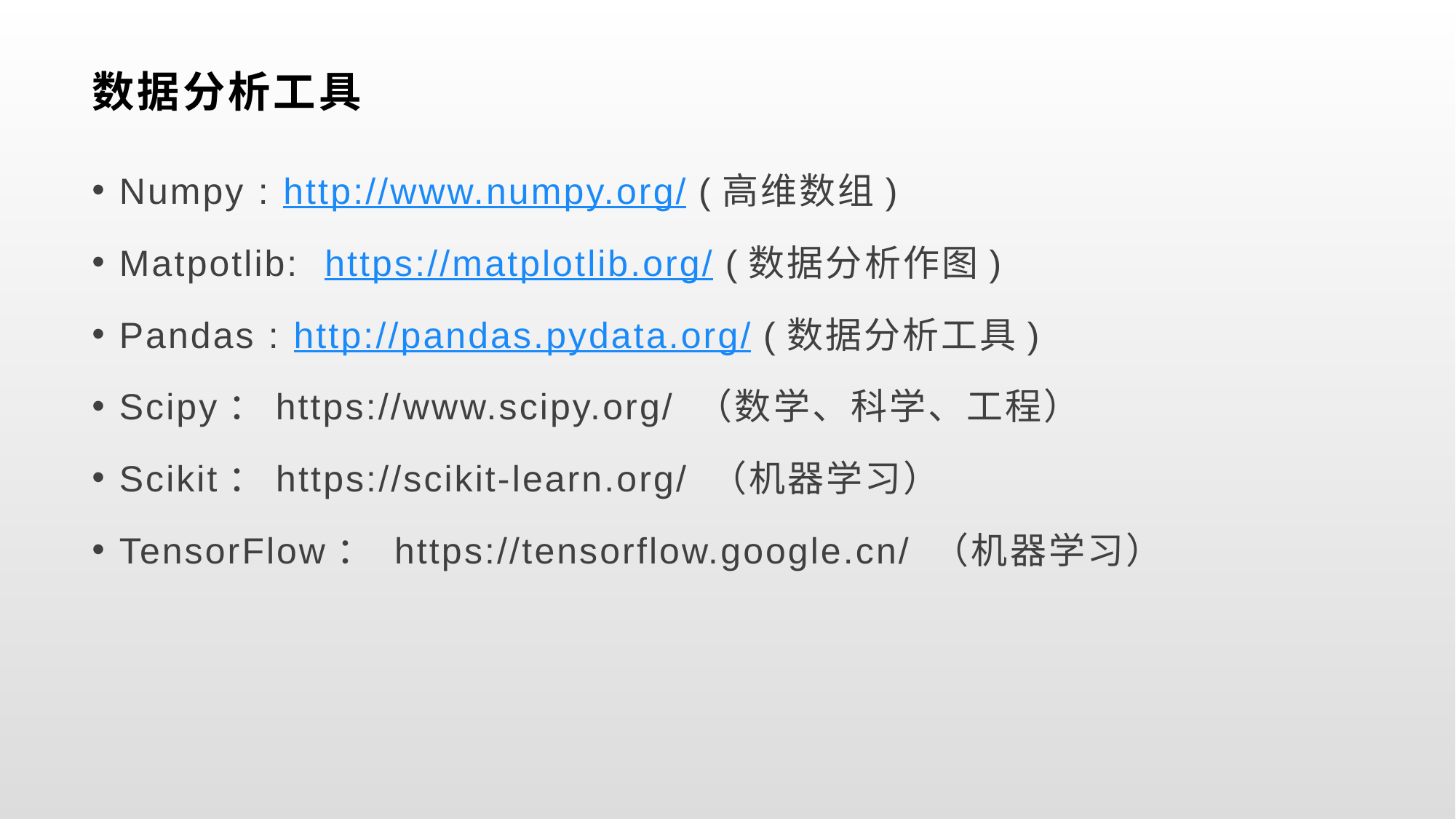

# 数据分析工具
Numpy : http://www.numpy.org/ (高维数组)
Matpotlib:  https://matplotlib.org/ (数据分析作图)
Pandas : http://pandas.pydata.org/ (数据分析工具)
Scipy：https://www.scipy.org/ （数学、科学、工程）
Scikit：https://scikit-learn.org/ （机器学习）
TensorFlow： https://tensorflow.google.cn/ （机器学习）